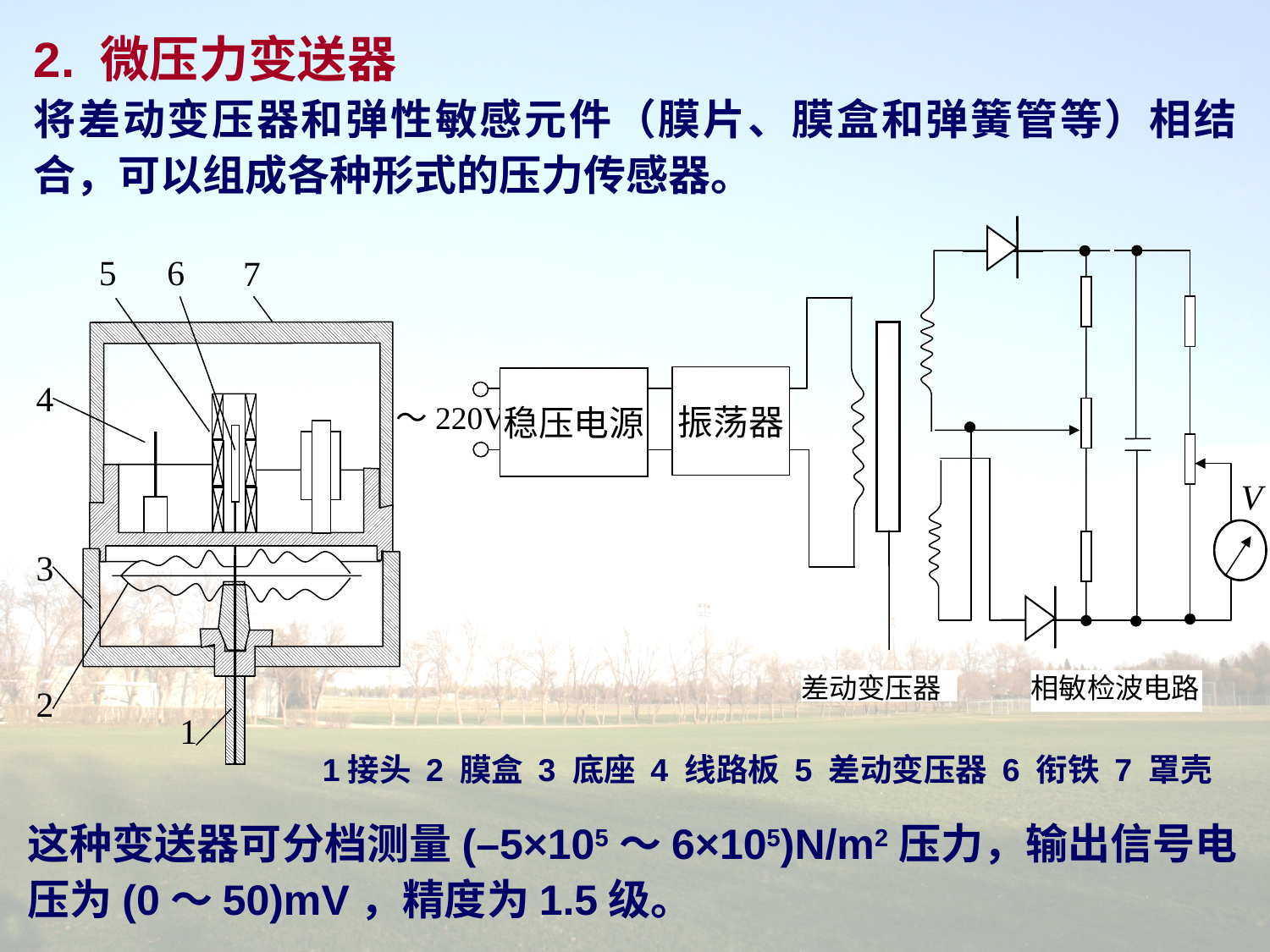

2. 微压力变送器
将差动变压器和弹性敏感元件（膜片、膜盒和弹簧管等）相结合，可以组成各种形式的压力传感器。

5
6

7

振荡器
稳压电源
4

～220V

V

3

差动变压器
相敏检波电路
2
1

1接头 2 膜盒 3 底座 4 线路板 5 差动变压器 6 衔铁 7 罩壳
这种变送器可分档测量(–5×105～6×105)N/m2压力，输出信号电压为(0～50)mV，精度为1.5级。